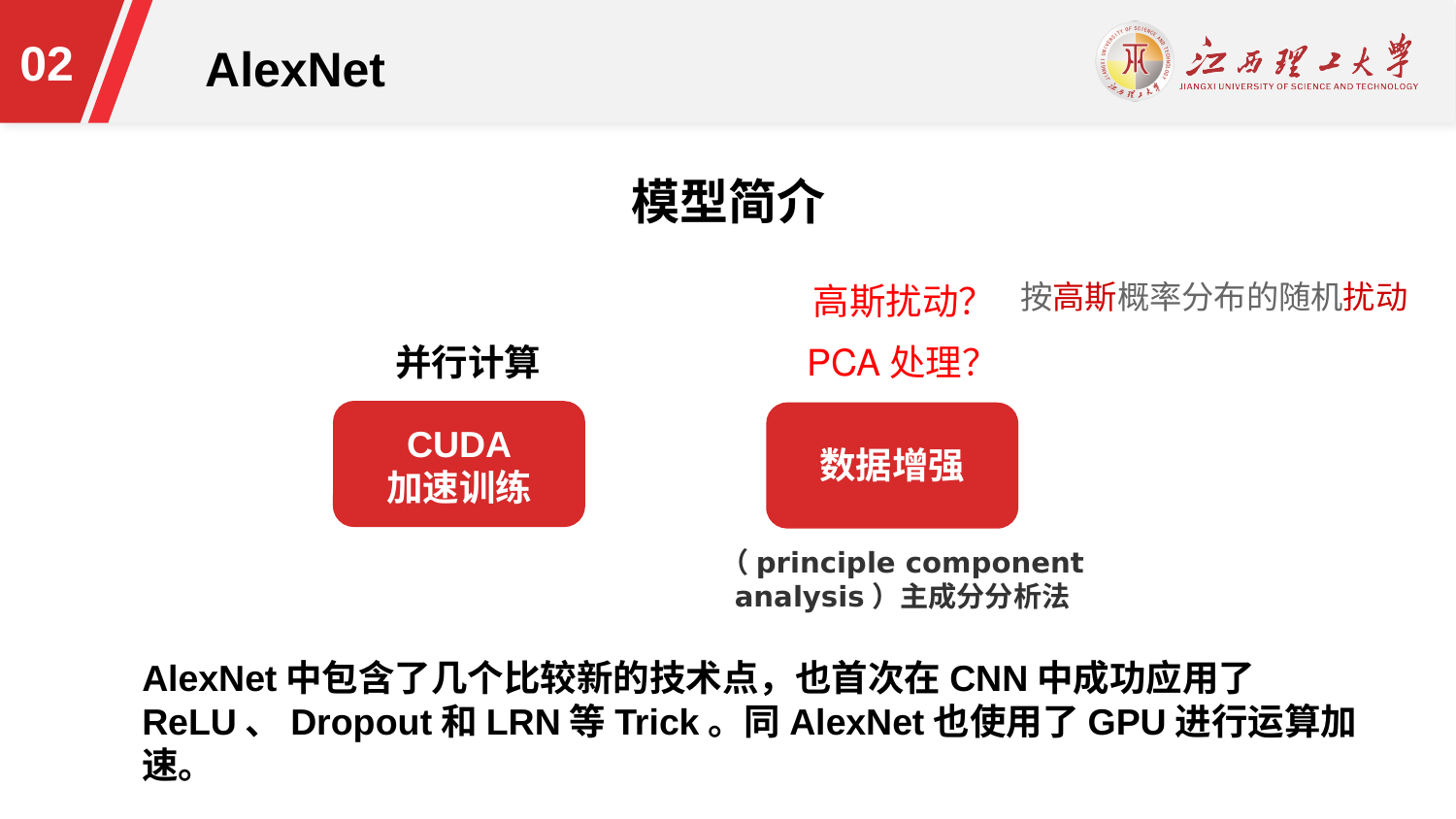

模型简介
按高斯概率分布的随机扰动
高斯扰动？
PCA处理？
并行计算

CUDA
加速训练

数据增强
（principle component analysis）主成分分析法
AlexNet中包含了几个比较新的技术点，也首次在CNN中成功应用了ReLU、Dropout和LRN等Trick。同AlexNet也使用了GPU进行运算加速。